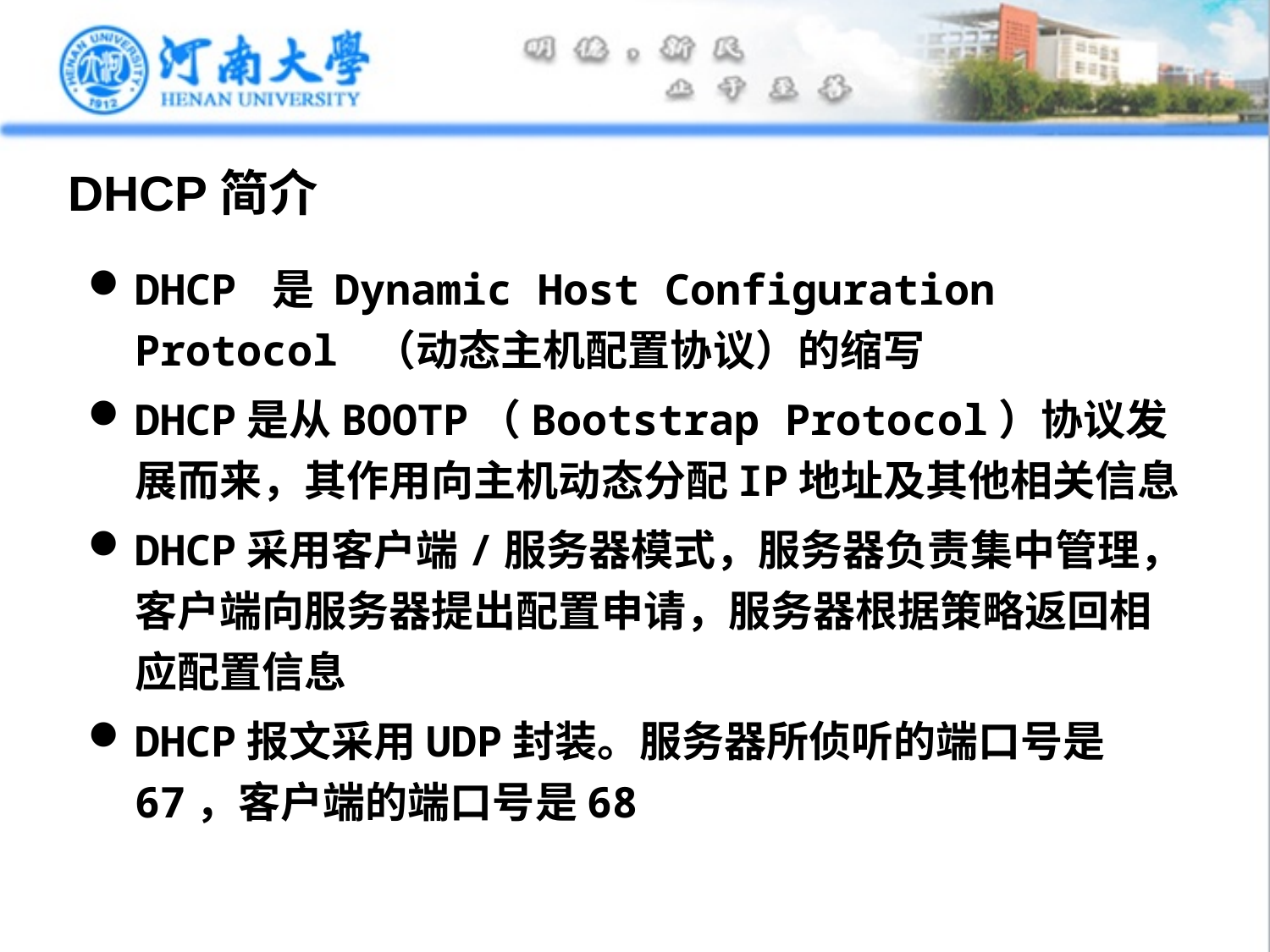

# DHCP简介
DHCP 是 Dynamic Host Configuration Protocol （动态主机配置协议）的缩写
DHCP是从BOOTP（Bootstrap Protocol）协议发展而来，其作用向主机动态分配IP地址及其他相关信息
DHCP采用客户端/服务器模式，服务器负责集中管理，客户端向服务器提出配置申请，服务器根据策略返回相应配置信息
DHCP报文采用UDP封装。服务器所侦听的端口号是67，客户端的端口号是68